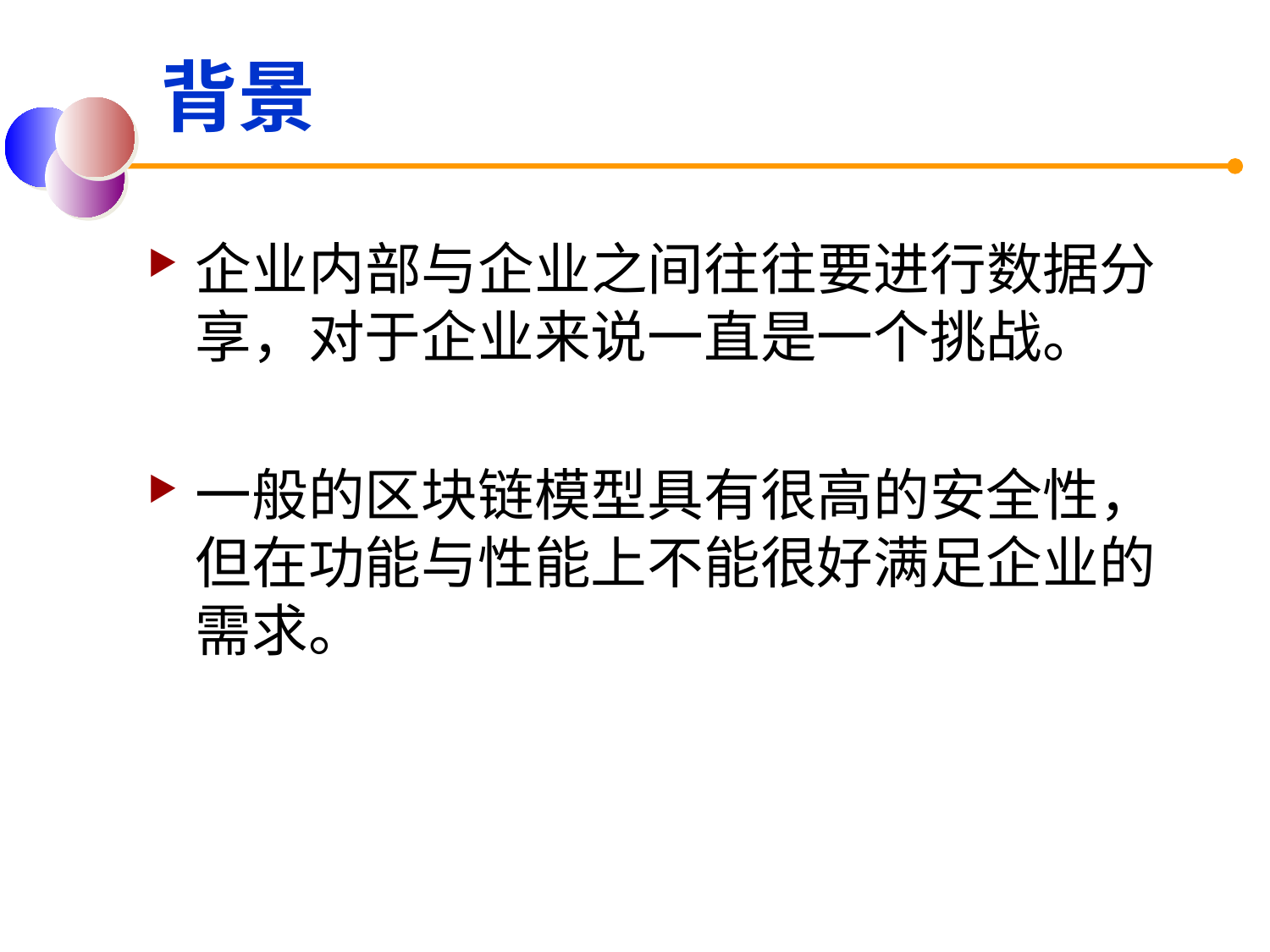

背景

企业内部与企业之间往往要进行数据分享，对于企业来说一直是一个挑战。

一般的区块链模型具有很高的安全性，但在功能与性能上不能很好满足企业的需求。
2